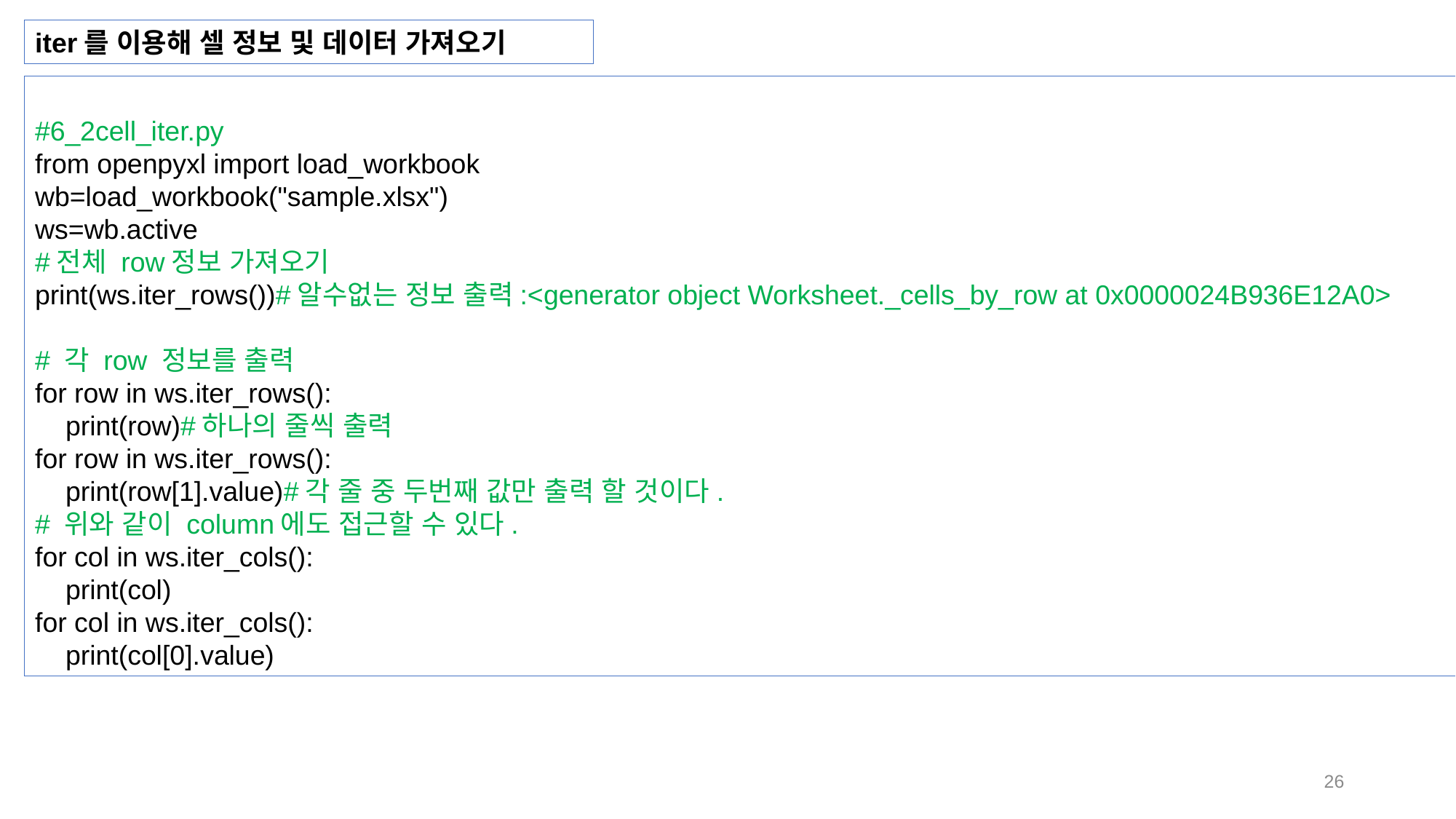

iter를 이용해 셀 정보 및 데이터 가져오기

#6_2cell_iter.py
from openpyxl import load_workbook
wb=load_workbook("sample.xlsx")
ws=wb.active
#전체 row정보 가져오기
print(ws.iter_rows())#알수없는 정보 출력:<generator object Worksheet._cells_by_row at 0x0000024B936E12A0>

# 각 row 정보를 출력
for row in ws.iter_rows():
    print(row)#하나의 줄씩 출력
for row in ws.iter_rows():
    print(row[1].value)#각 줄 중 두번째 값만 출력 할 것이다.
# 위와 같이 column에도 접근할 수 있다.
for col in ws.iter_cols():
    print(col)
for col in ws.iter_cols():
    print(col[0].value)
26